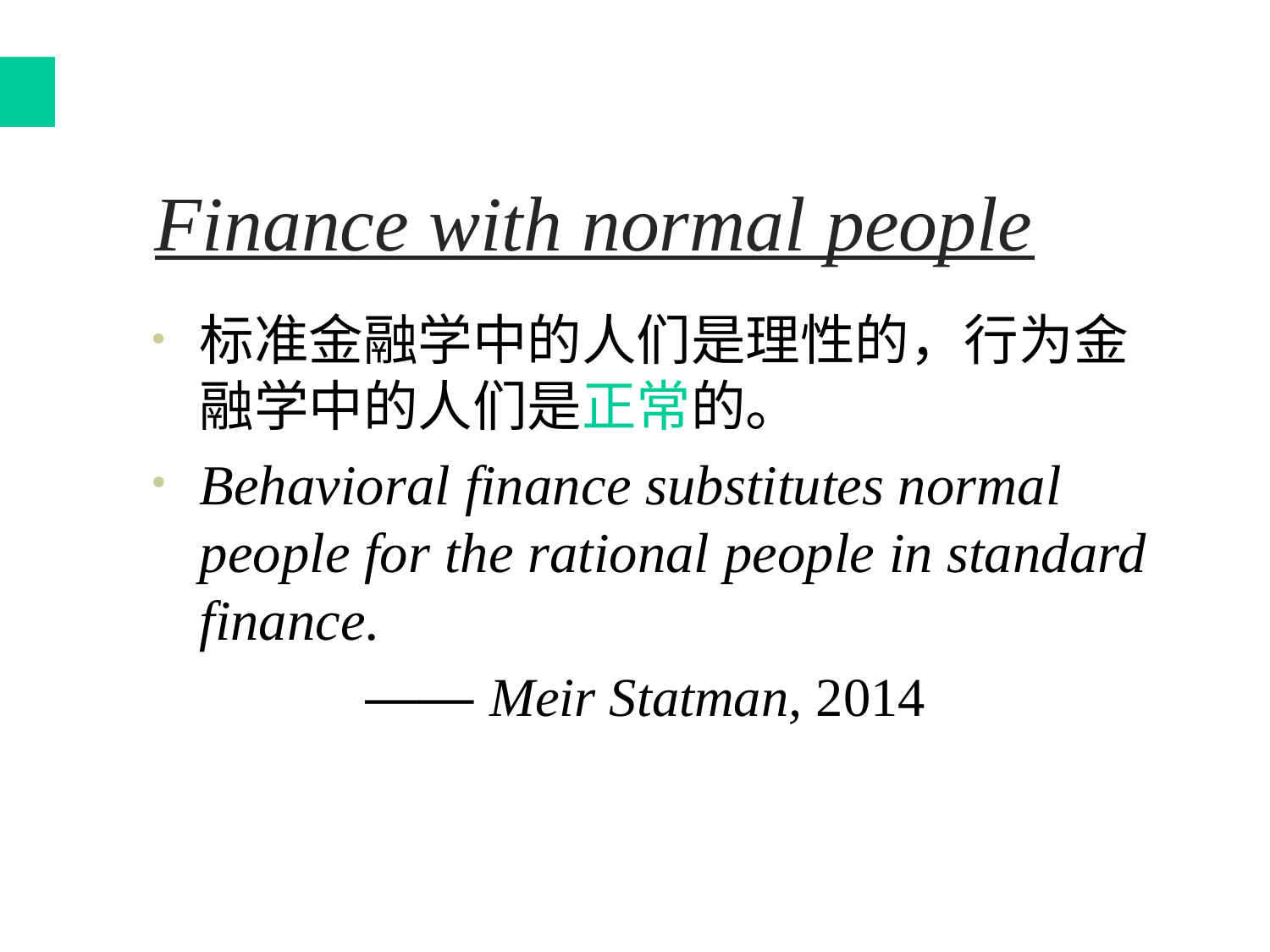

# Finance with normal people
标准金融学中的人们是理性的，行为金融学中的人们是正常的。
Behavioral finance substitutes normal people for the rational people in standard finance.
              —— Meir Statman, 2014
7